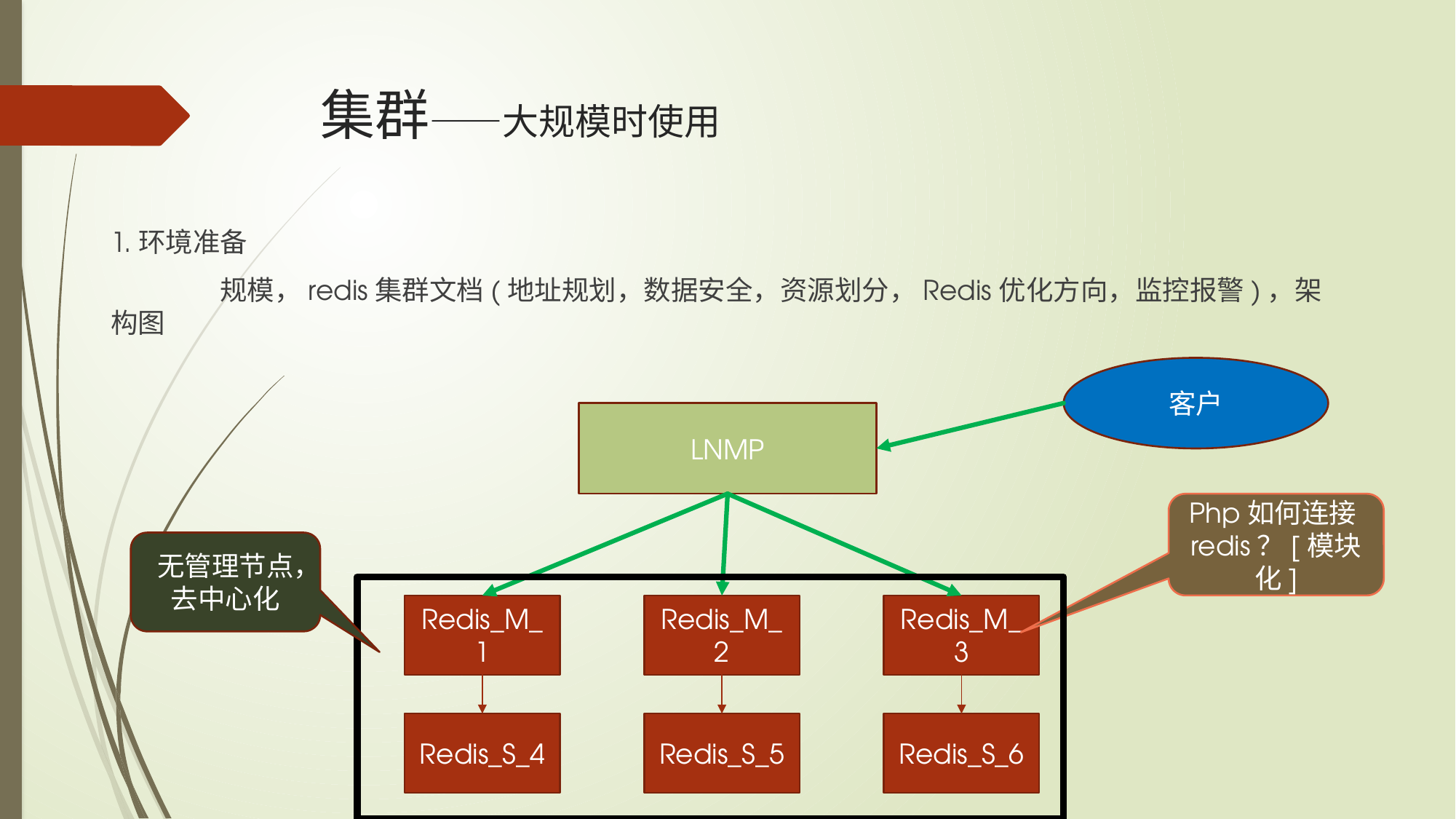

# 集群——大规模时使用
1.环境准备
	规模，redis集群文档(地址规划，数据安全，资源划分，Redis优化方向，监控报警)，架构图

客户
LNMP
Php如何连接redis？[模块化]
无管理节点，去中心化

Redis_M_1
Redis_M_2
Redis_M_3
Redis_S_4
Redis_S_5
Redis_S_6